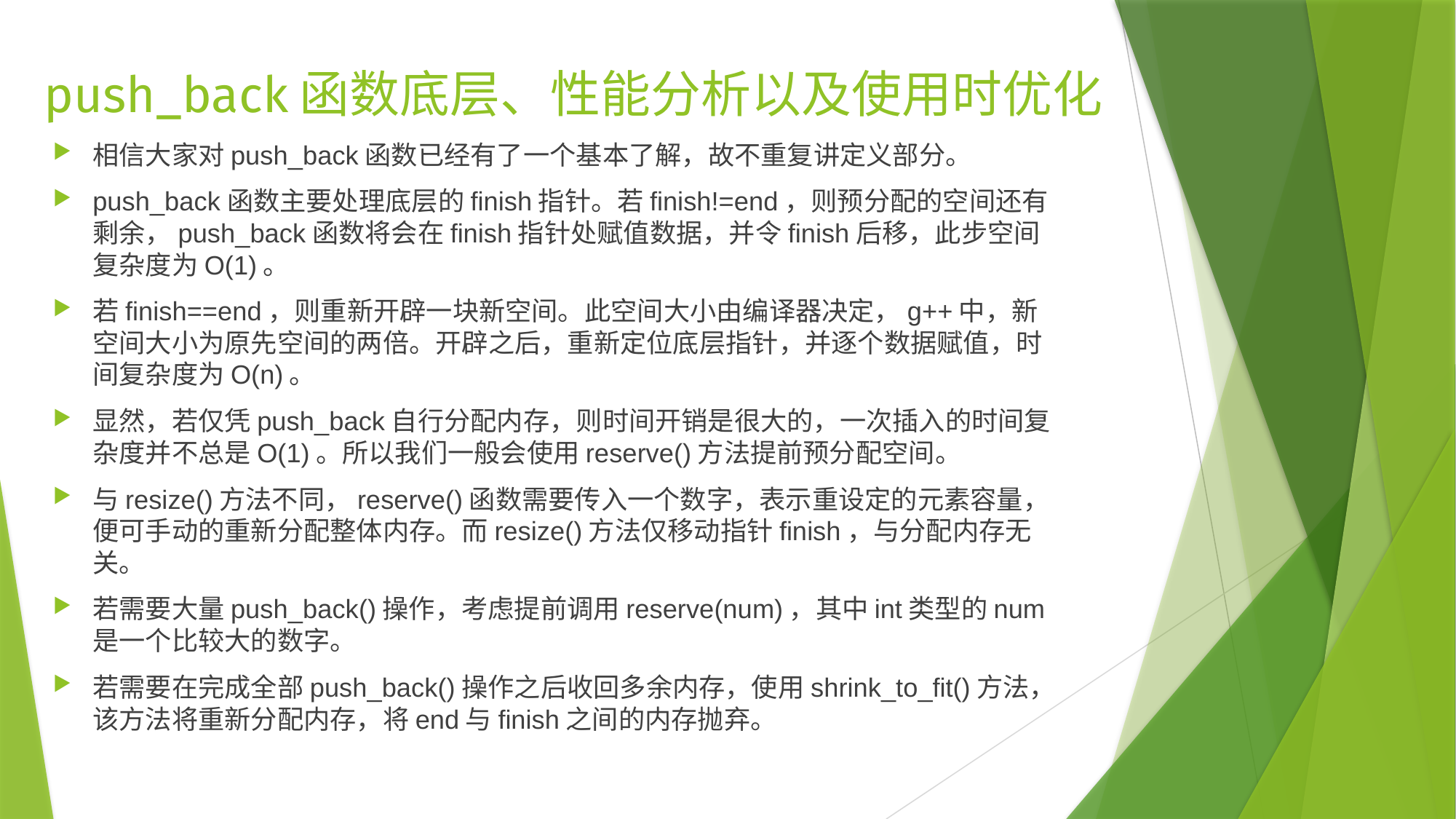

# push_back函数底层、性能分析以及使用时优化
相信大家对push_back函数已经有了一个基本了解，故不重复讲定义部分。
push_back函数主要处理底层的finish指针。若finish!=end，则预分配的空间还有剩余，push_back函数将会在finish指针处赋值数据，并令finish后移，此步空间复杂度为O(1)。
若finish==end，则重新开辟一块新空间。此空间大小由编译器决定，g++中，新空间大小为原先空间的两倍。开辟之后，重新定位底层指针，并逐个数据赋值，时间复杂度为O(n)。
显然，若仅凭push_back自行分配内存，则时间开销是很大的，一次插入的时间复杂度并不总是O(1)。所以我们一般会使用reserve()方法提前预分配空间。
与resize()方法不同，reserve()函数需要传入一个数字，表示重设定的元素容量，便可手动的重新分配整体内存。而resize()方法仅移动指针finish，与分配内存无关。
若需要大量push_back()操作，考虑提前调用reserve(num)，其中int类型的num是一个比较大的数字。
若需要在完成全部push_back()操作之后收回多余内存，使用shrink_to_fit()方法，该方法将重新分配内存，将end与finish之间的内存抛弃。